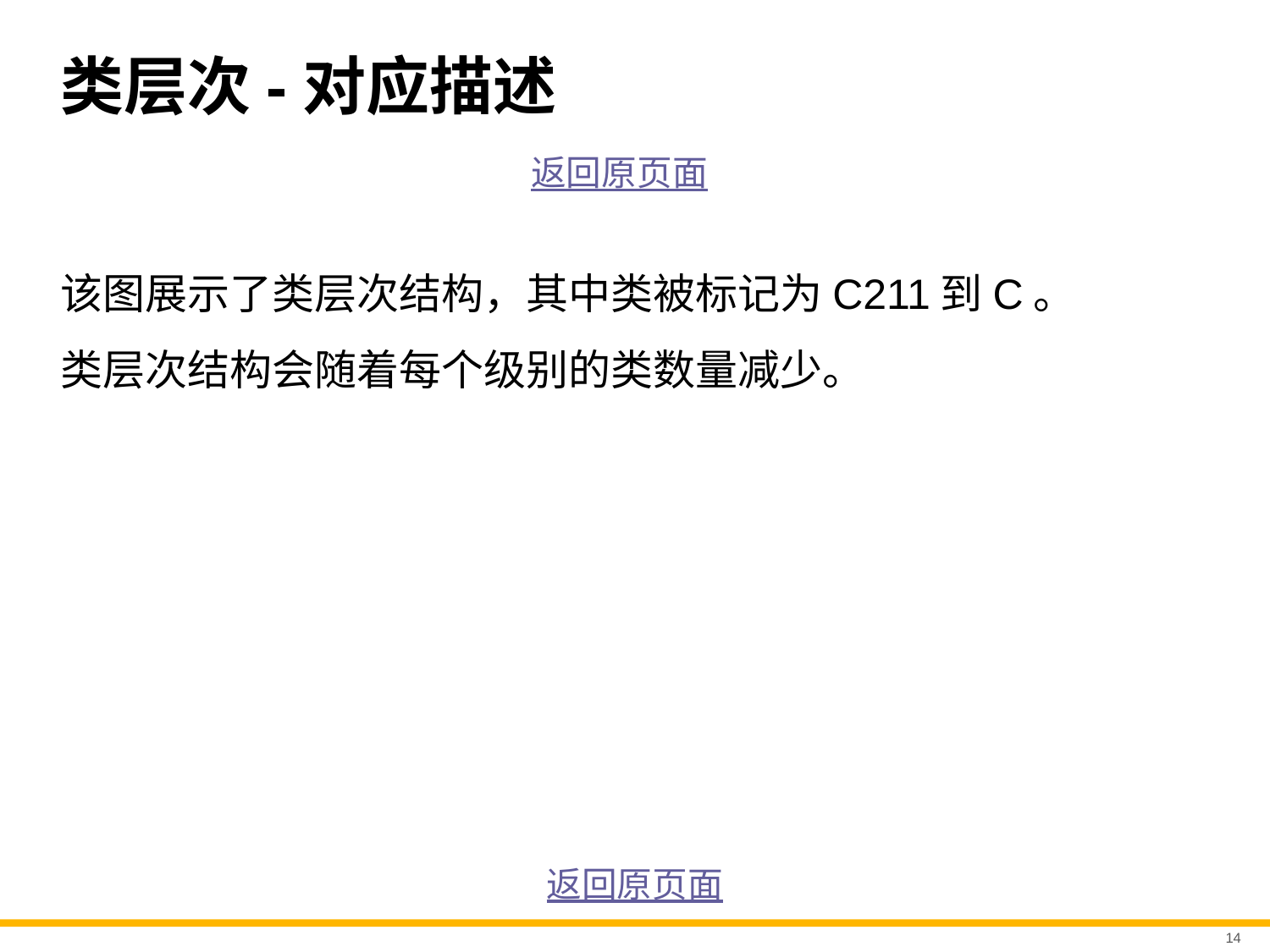

# 类层次-对应描述
返回原页面
该图展示了类层次结构，其中类被标记为C211到C。
类层次结构会随着每个级别的类数量减少。
返回原页面
14